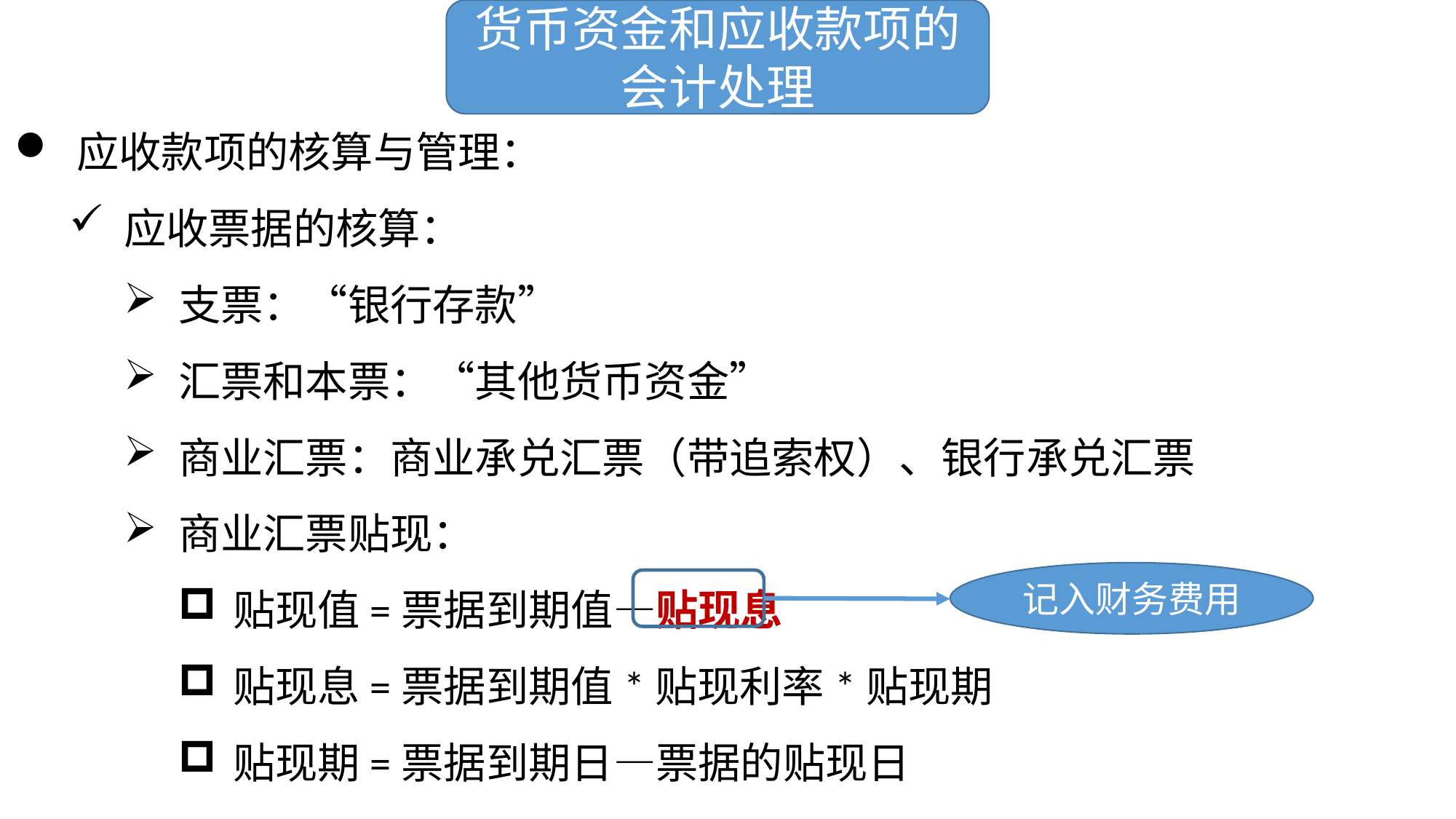

货币资金和应收款项的会计处理
 应收款项的核算与管理：
应收票据的核算：
支票：“银行存款”
汇票和本票：“其他货币资金”
商业汇票：商业承兑汇票（带追索权）、银行承兑汇票
商业汇票贴现：
贴现值=票据到期值—贴现息
贴现息=票据到期值*贴现利率*贴现期
贴现期=票据到期日—票据的贴现日
记入财务费用